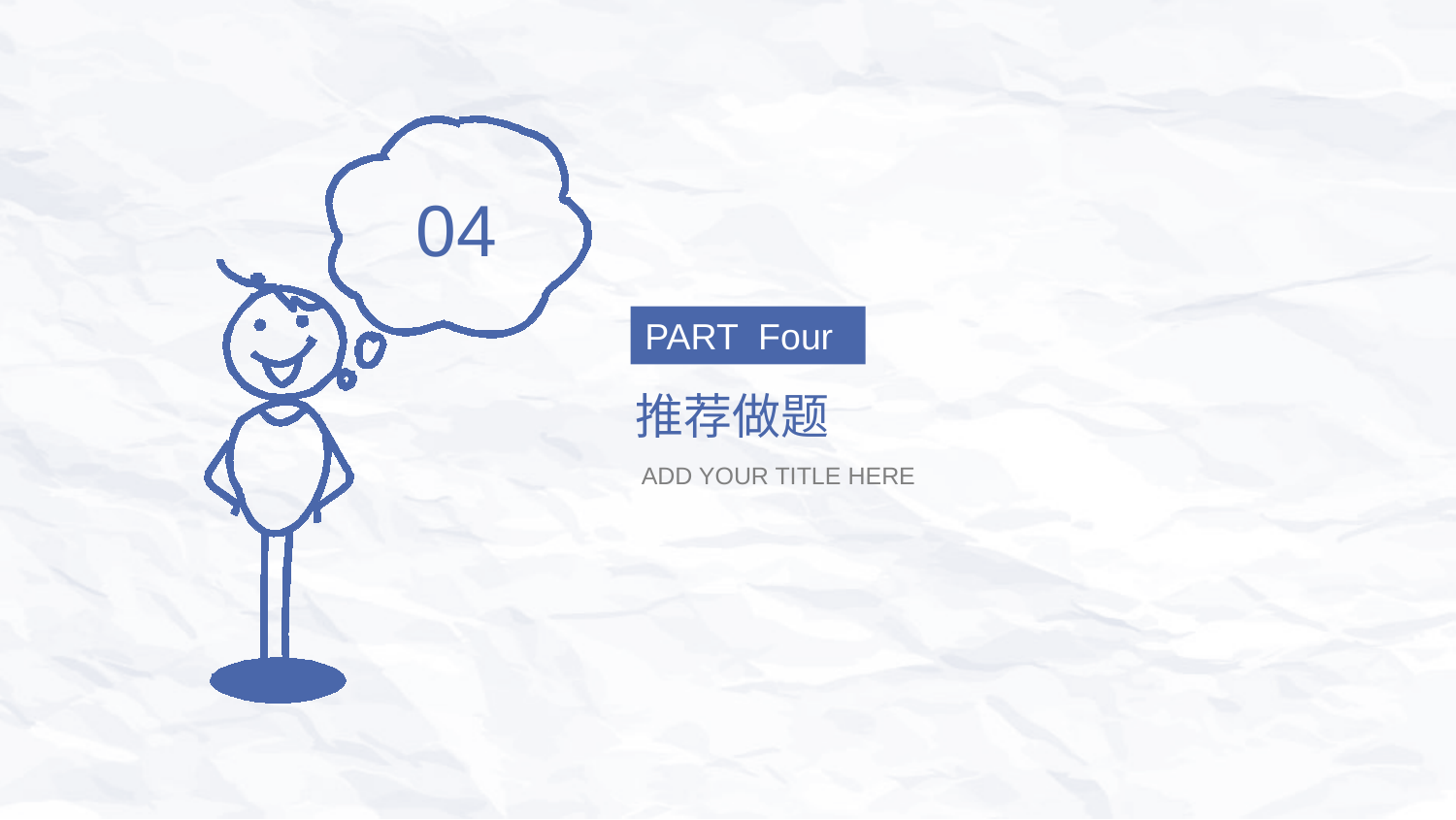

04
PART  Four
推荐做题
ADD YOUR TITLE HERE